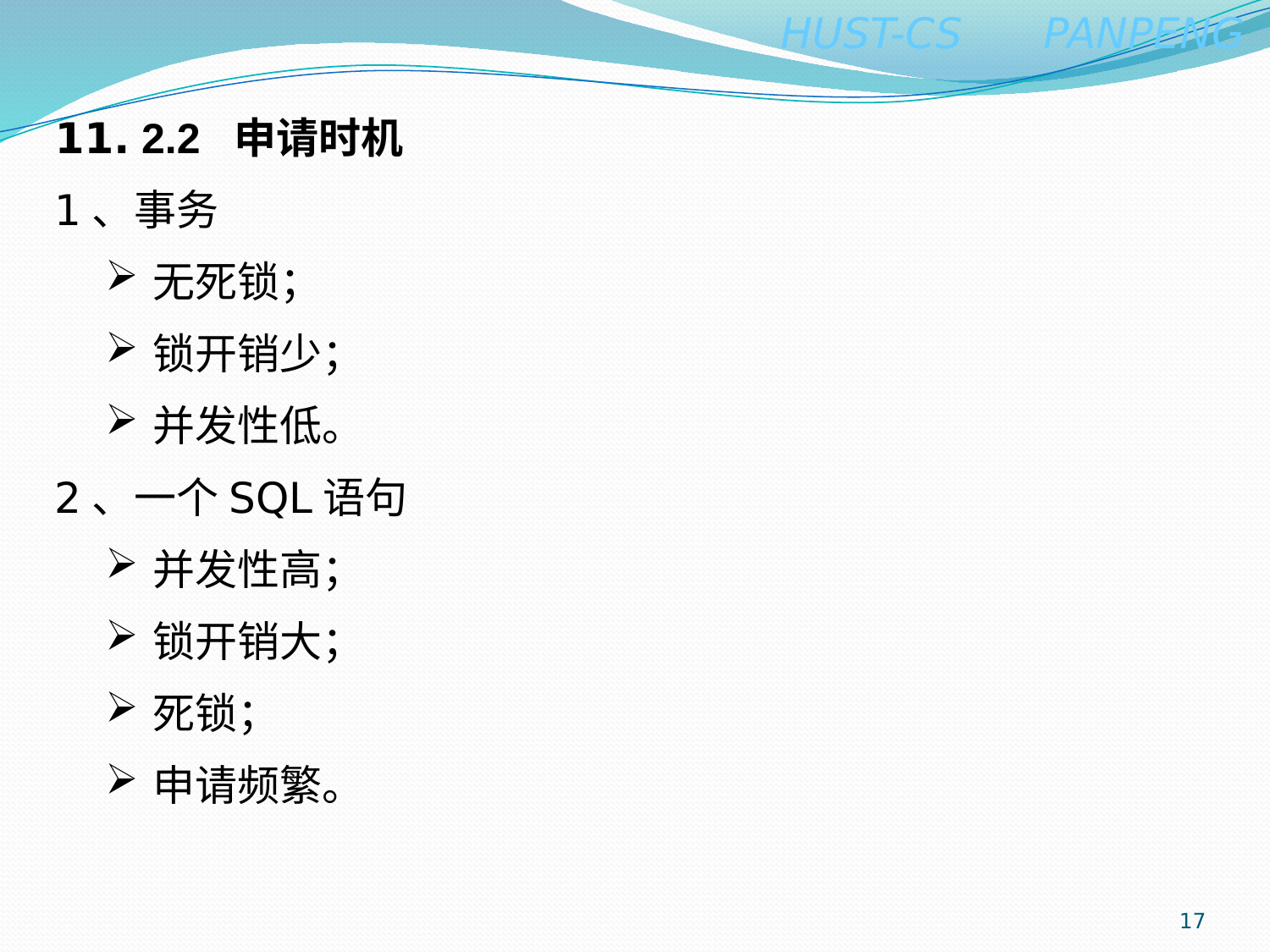

11. 2.2  申请时机
1、事务
无死锁；
锁开销少；
并发性低。
2、一个SQL语句
并发性高；
锁开销大；
死锁；
申请频繁。
17